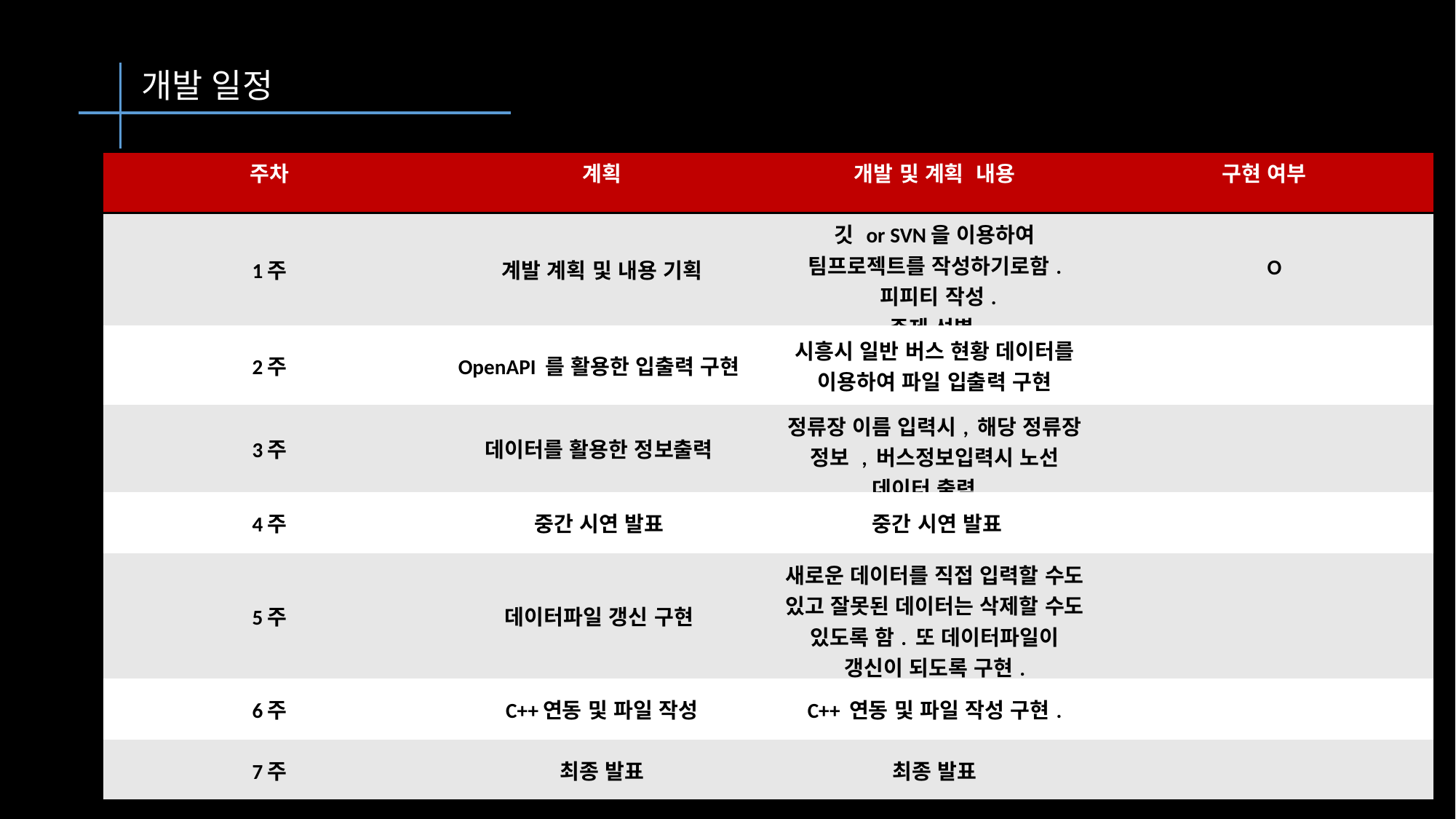

개발 일정
| 주차 | 계획 | 개발 및 계획 내용 | 구현 여부 |
| --- | --- | --- | --- |
| 1주 | 계발 계획 및 내용 기획 | 깃 or SVN을 이용하여 팀프로젝트를 작성하기로함. 피피티 작성. 주제 선별 | O |
| 2주 | OpenAPI 를 활용한 입출력 구현 | 시흥시 일반 버스 현황 데이터를 이용하여 파일 입출력 구현 |  |
| 3주 | 데이터를 활용한 정보출력 | 정류장 이름 입력시, 해당 정류장 정보 , 버스정보입력시 노선 데이터 출력. |  |
| 4주 | 중간 시연 발표 | 중간 시연 발표 |  |
| 5주 | 데이터파일 갱신 구현 | 새로운 데이터를 직접 입력할 수도 있고 잘못된 데이터는 삭제할 수도 있도록 함. 또 데이터파일이 갱신이 되도록 구현. |  |
| 6주 | C++연동 및 파일 작성 | C++ 연동 및 파일 작성 구현. |  |
| 7주 | 최종 발표 | 최종 발표 |  |